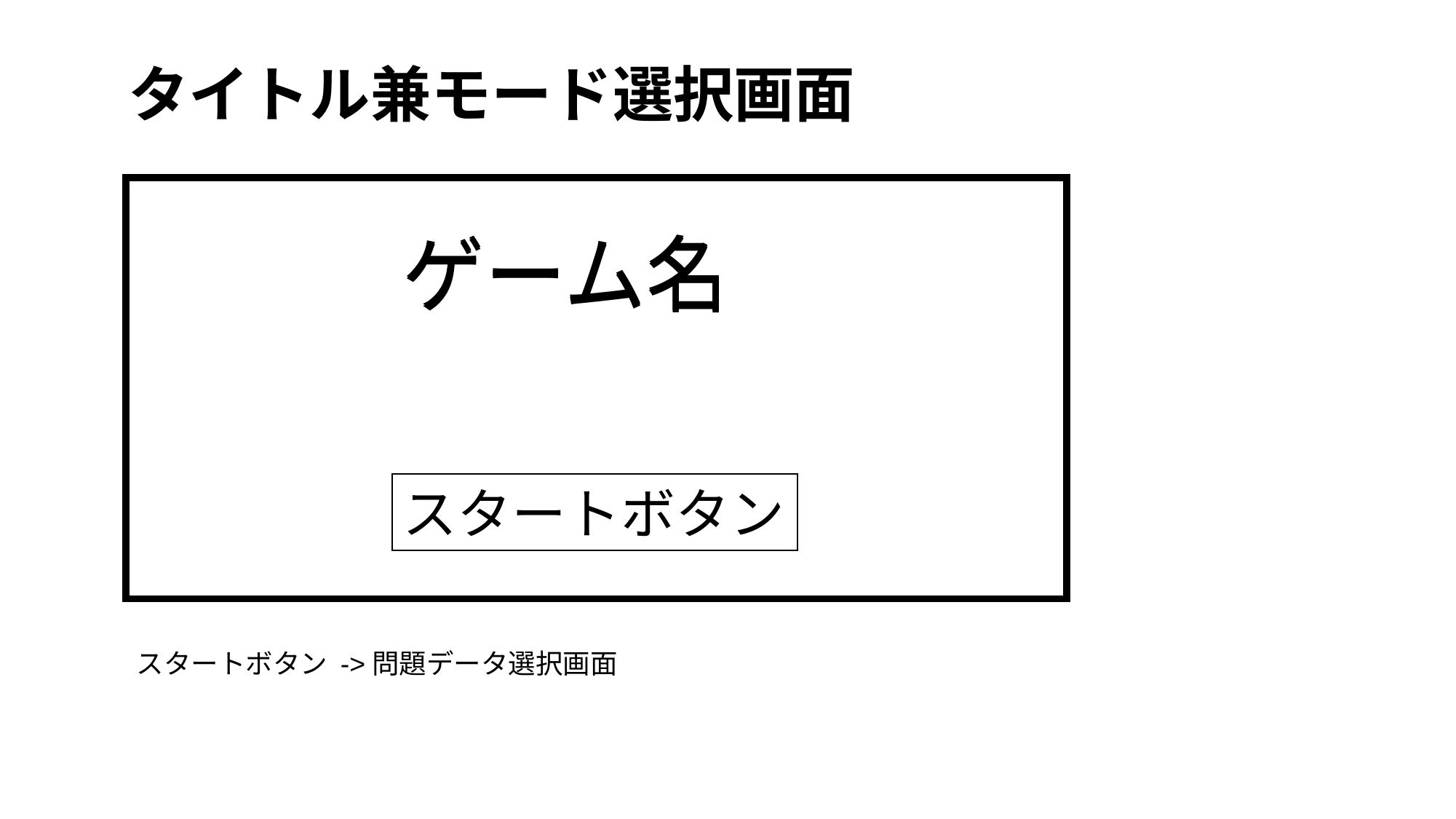

タイトル兼モード選択画面

ゲーム名
ゲーム名
スタートボタン
スタートボタン ->問題データ選択画面